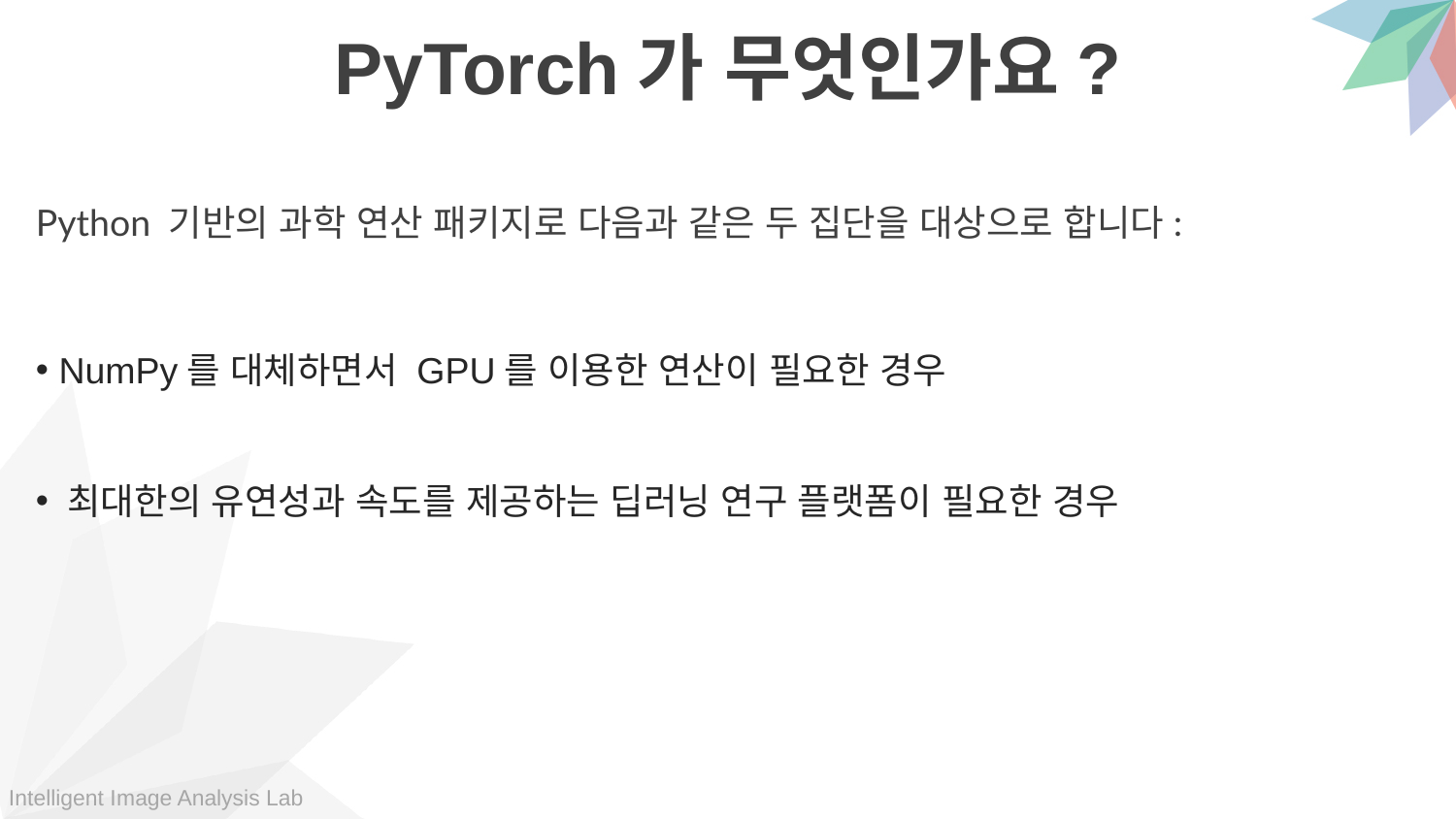

PyTorch가 무엇인가요?
Python 기반의 과학 연산 패키지로 다음과 같은 두 집단을 대상으로 합니다:
 NumPy를 대체하면서 GPU를 이용한 연산이 필요한 경우

 최대한의 유연성과 속도를 제공하는 딥러닝 연구 플랫폼이 필요한 경우